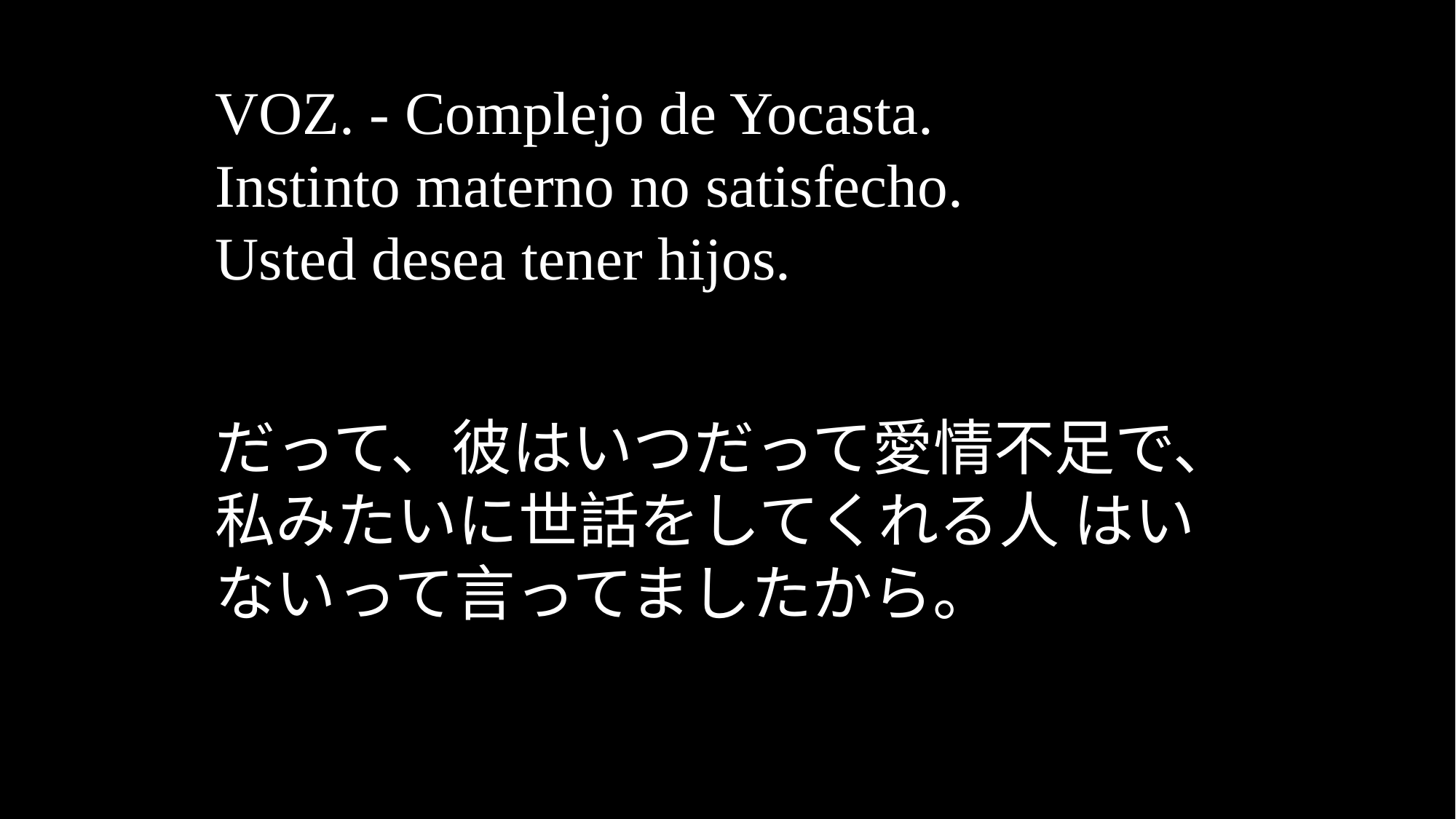

VOZ. - Complejo de Yocasta. Instinto materno no satisfecho. Usted desea tener hijos.

だって、彼はいつだって愛情不足で、私みたいに世話をしてくれる人 はいないって言ってましたから。